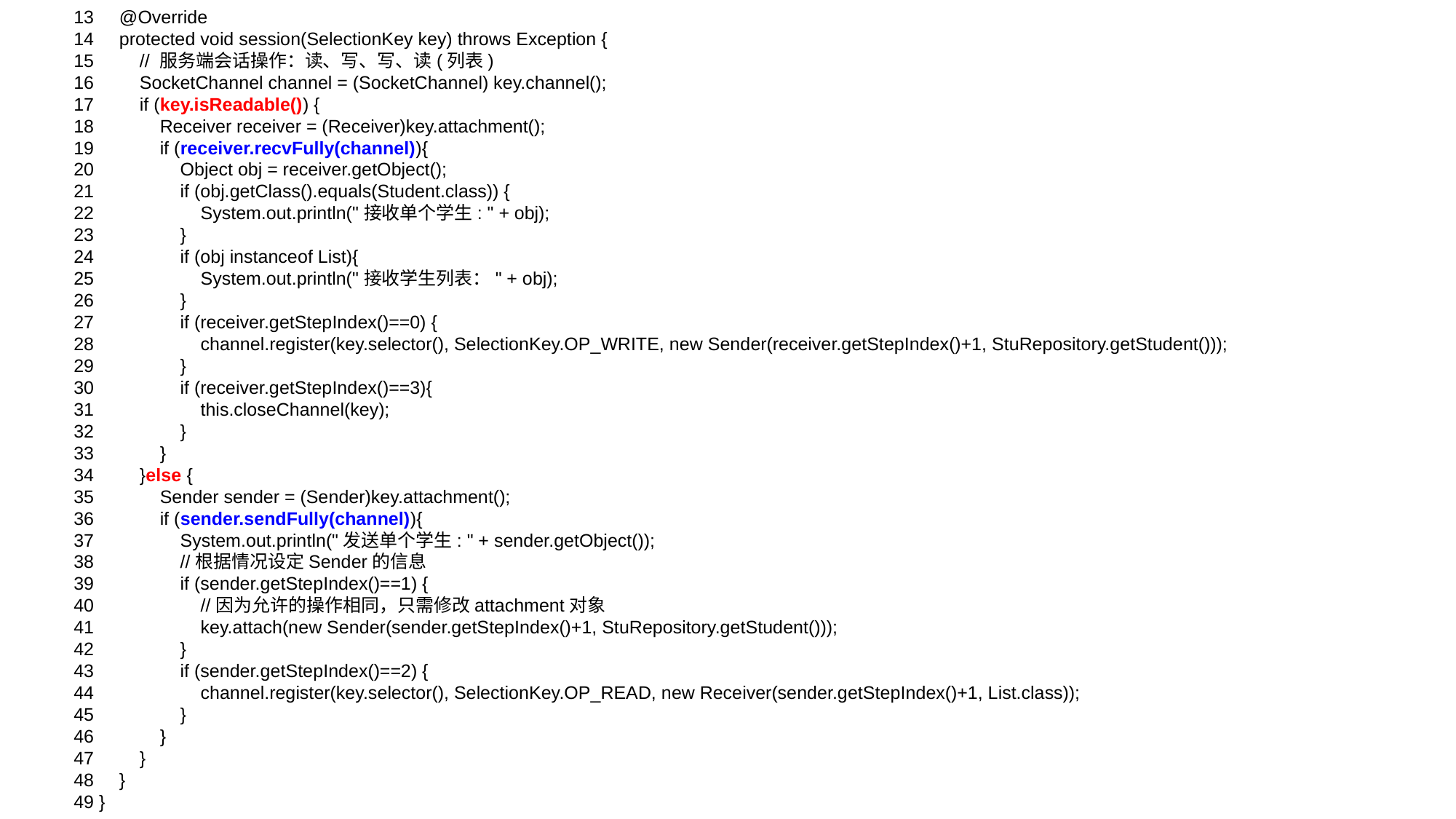

13     @Override
14     protected void session(SelectionKey key) throws Exception {
15         // 服务端会话操作：读、写、写、读(列表)
16         SocketChannel channel = (SocketChannel) key.channel();
17         if (key.isReadable()) {
18             Receiver receiver = (Receiver)key.attachment();
19             if (receiver.recvFully(channel)){
20                 Object obj = receiver.getObject();
21                 if (obj.getClass().equals(Student.class)) {
22                     System.out.println("接收单个学生: " + obj);
23                 }
24                 if (obj instanceof List){
25                     System.out.println("接收学生列表：" + obj);
26                 }
27                 if (receiver.getStepIndex()==0) {
28                     channel.register(key.selector(), SelectionKey.OP_WRITE, new Sender(receiver.getStepIndex()+1, StuRepository.getStudent()));
29                 }
30                 if (receiver.getStepIndex()==3){
31                     this.closeChannel(key);
32                 }
33             }
34         }else {
35             Sender sender = (Sender)key.attachment();
36             if (sender.sendFully(channel)){
37                 System.out.println("发送单个学生: " + sender.getObject());
38                 //根据情况设定Sender的信息
39                 if (sender.getStepIndex()==1) {
40                     //因为允许的操作相同，只需修改attachment对象
41                     key.attach(new Sender(sender.getStepIndex()+1, StuRepository.getStudent()));
42                 }
43                 if (sender.getStepIndex()==2) {
44                     channel.register(key.selector(), SelectionKey.OP_READ, new Receiver(sender.getStepIndex()+1, List.class));
45                 }
46             }
47         }
48     }
49 }